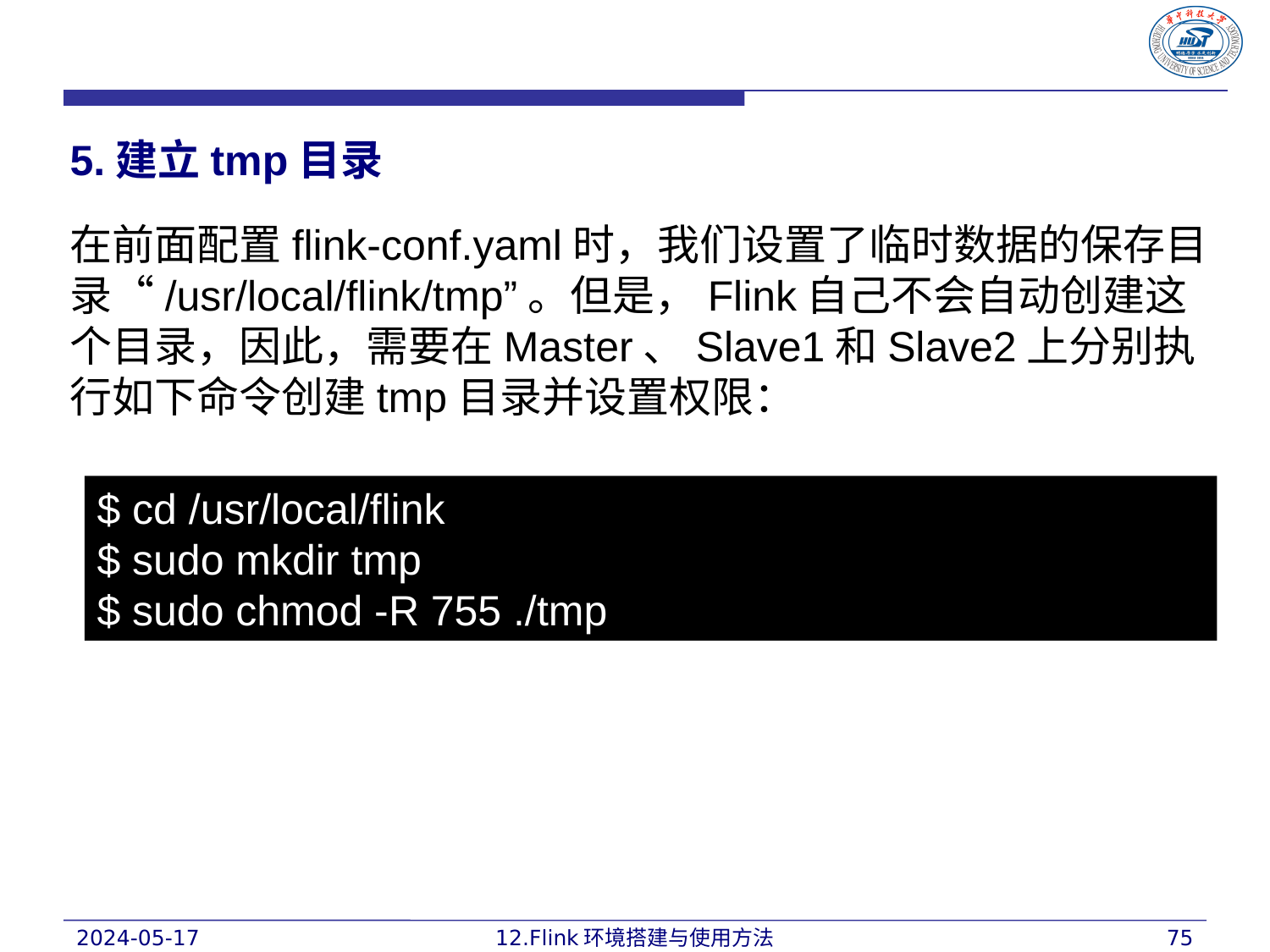

5.建立tmp目录
在前面配置flink-conf.yaml时，我们设置了临时数据的保存目录“/usr/local/flink/tmp”。但是，Flink自己不会自动创建这个目录，因此，需要在Master、Slave1和Slave2上分别执行如下命令创建tmp目录并设置权限：
$ cd /usr/local/flink
$ sudo mkdir tmp
$ sudo chmod -R 755 ./tmp
2024-05-17
12.Flink环境搭建与使用方法
75